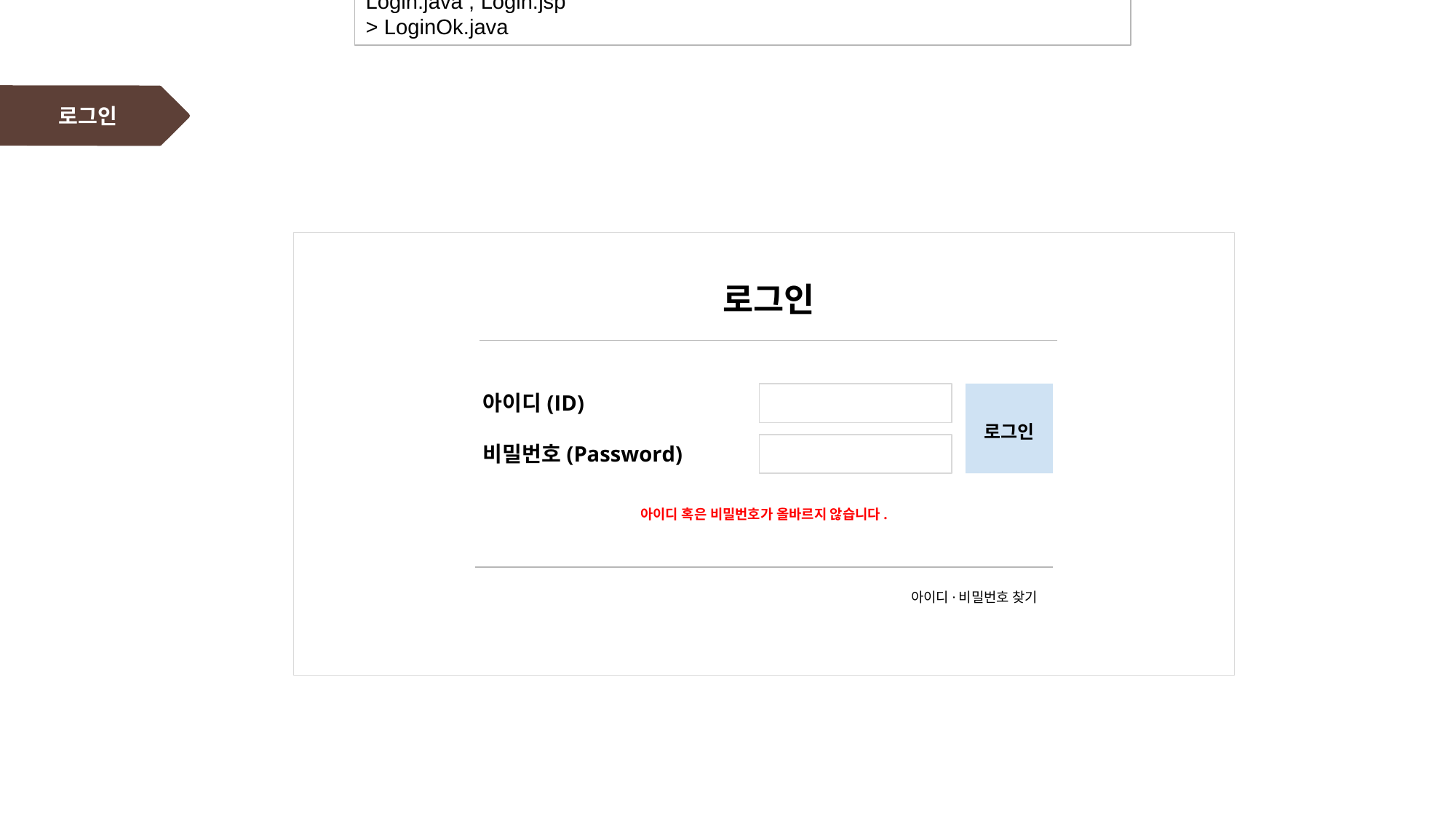

Login.java , Login.jsp
> LoginOk.java

로그인

로그인
아이디(ID)

로그인
비밀번호(Password)

아이디 혹은 비밀번호가 올바르지 않습니다.
아이디·비밀번호 찾기